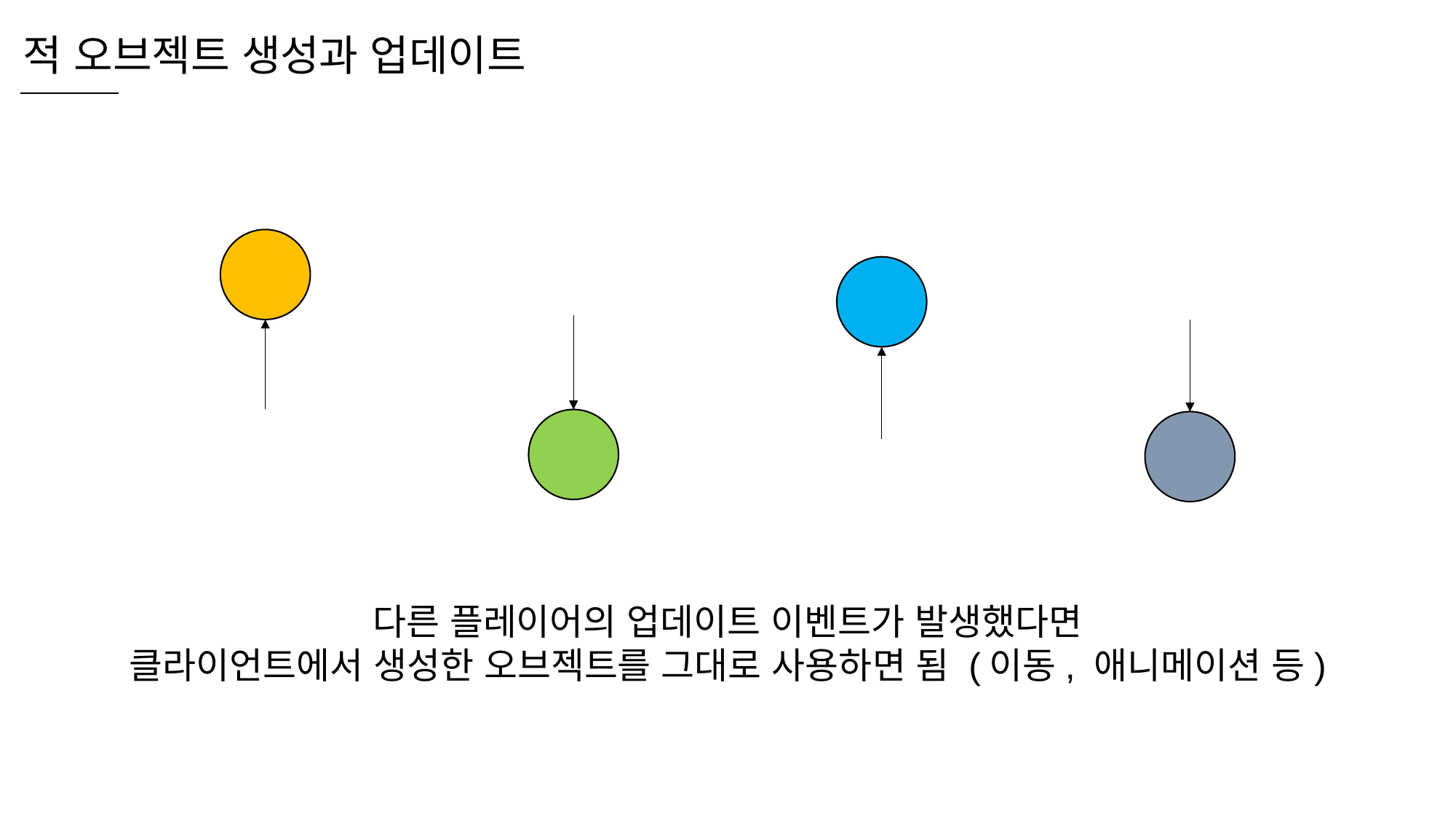

적 오브젝트 생성과 업데이트

다른 플레이어의 업데이트 이벤트가 발생했다면
클라이언트에서 생성한 오브젝트를 그대로 사용하면 됨 (이동, 애니메이션 등)